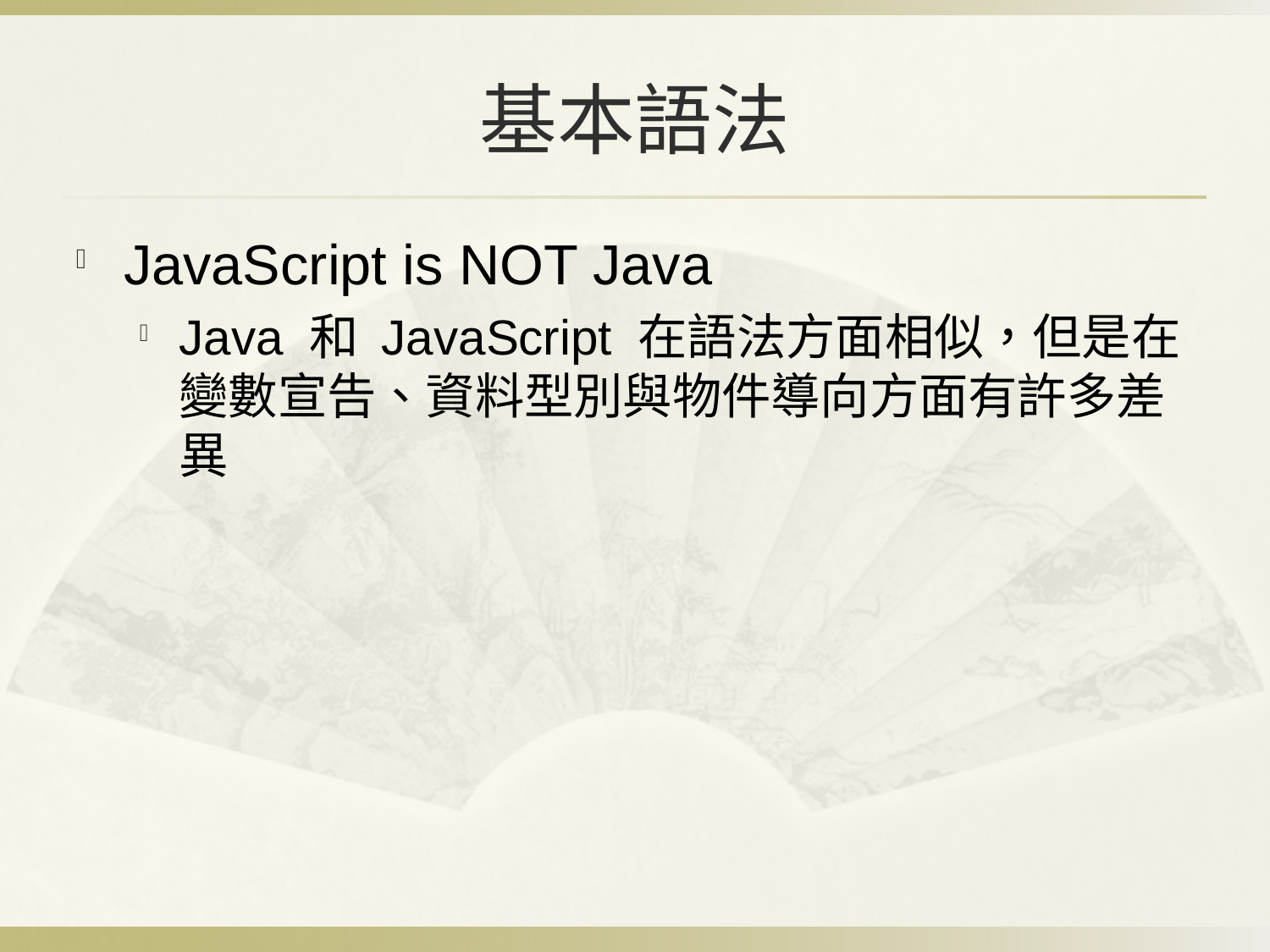

# 基本語法
JavaScript is NOT Java
Java 和 JavaScript 在語法方面相似，但是在變數宣告、資料型別與物件導向方面有許多差異